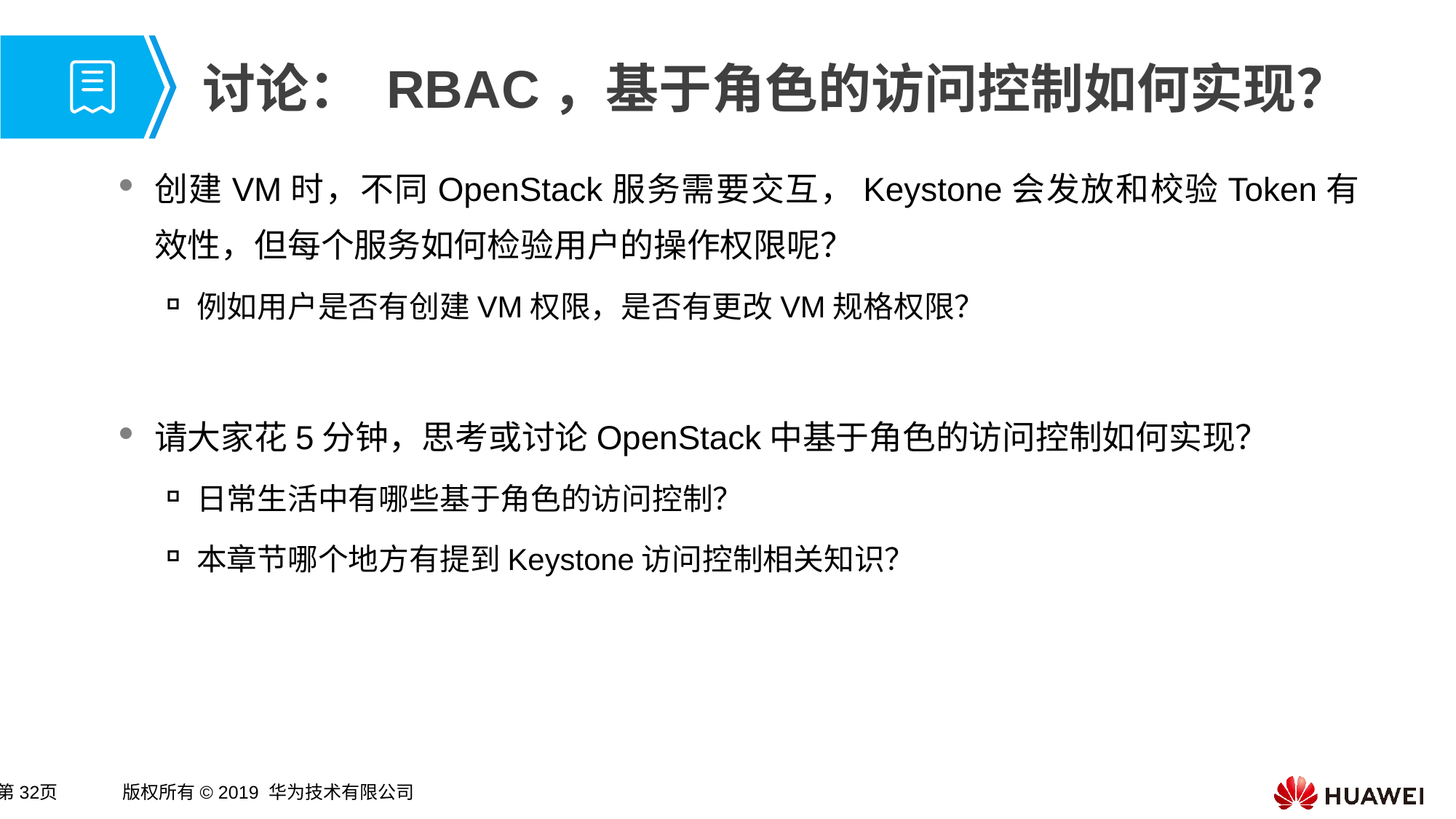

# 讨论： RBAC，基于角色的访问控制如何实现？
创建VM时，不同OpenStack服务需要交互，Keystone会发放和校验Token有效性，但每个服务如何检验用户的操作权限呢？
例如用户是否有创建VM权限，是否有更改VM规格权限？

请大家花5分钟，思考或讨论OpenStack中基于角色的访问控制如何实现？
日常生活中有哪些基于角色的访问控制？
本章节哪个地方有提到Keystone访问控制相关知识？